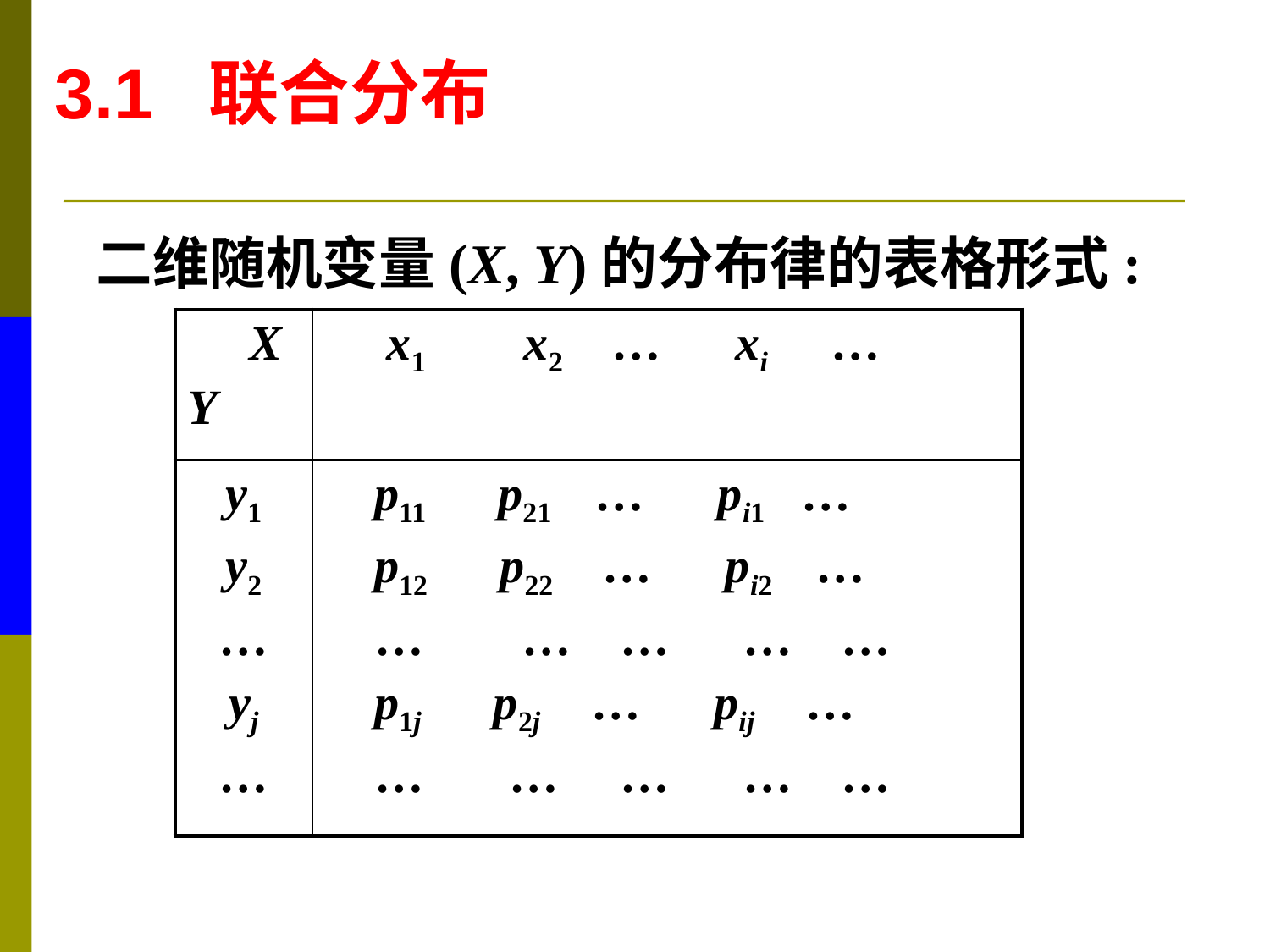

3.1  联合分布
二维随机变量(X, Y)的分布律的表格形式:
| X Y | x1 x2 … xi … |
| --- | --- |
| y1 y2 … yj … | p11 p21 … pi1 … p12 p22 … pi2 … … … … … … p1j p2j … pij … … … … … … |